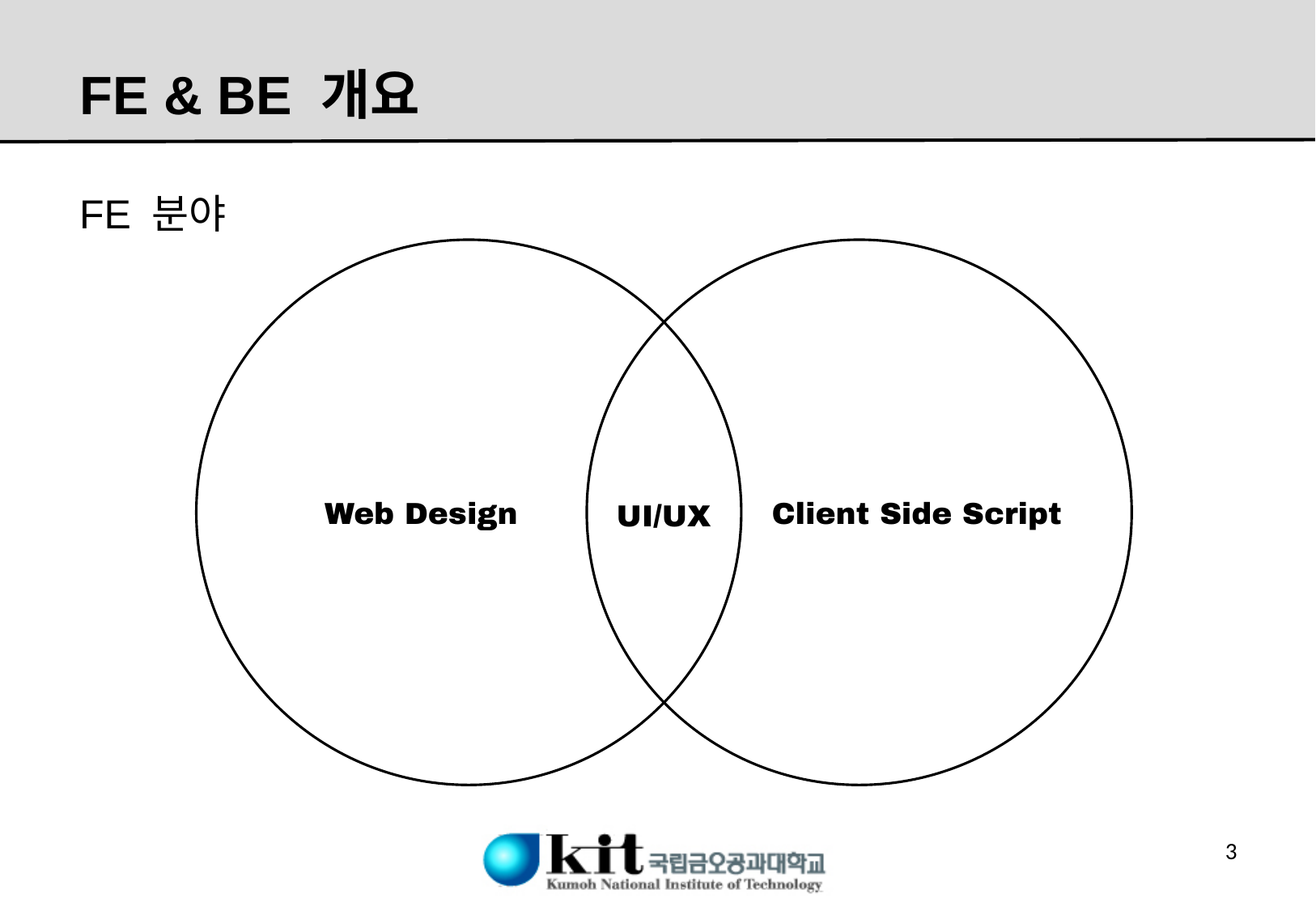

# FE & BE 개요
FE 분야

Web Design
Client Side Script
UI/UX
3